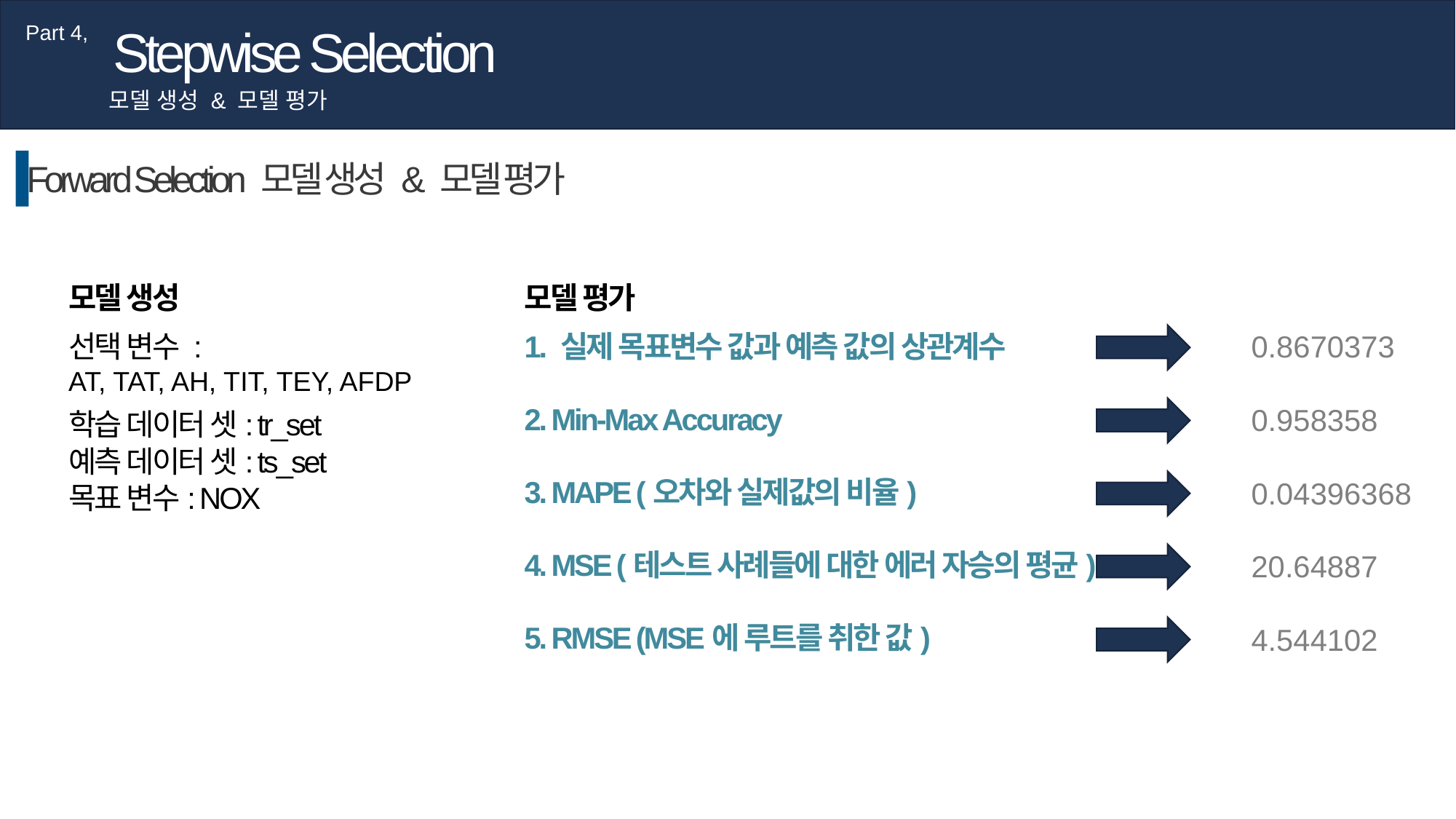

Stepwise Selection
Part 4,
모델 생성 & 모델 평가

Forward Selection 모델 생성 & 모델 평가
모델 생성

선택 변수 :
AT, TAT, AH, TIT, TEY, AFDP

학습 데이터 셋: tr_set
예측 데이터 셋: ts_set
목표 변수: NOX
모델 평가

1. 실제 목표변수 값과 예측 값의 상관계수

2. Min-Max Accuracy

3. MAPE (오차와 실제값의 비율)

4. MSE (테스트 사례들에 대한 에러 자승의 평균)

5. RMSE (MSE에 루트를 취한 값)
0.8670373

0.958358

0.04396368

20.64887

4.544102